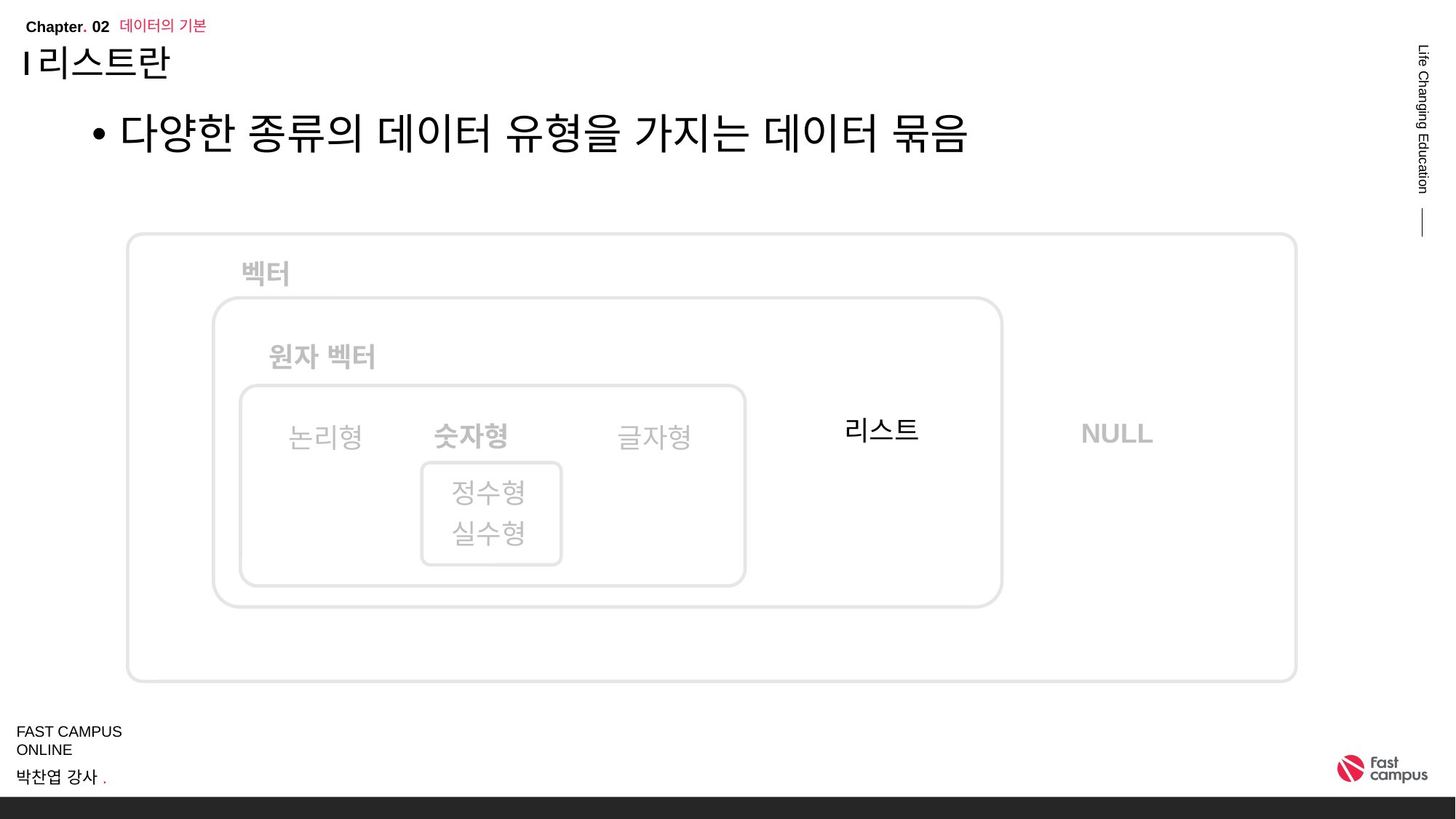

데이터의 기본
02
# 리스트란
다양한 종류의 데이터 유형을 가지는 데이터 묶음

벡터

원자 벡터

리스트
NULL
숫자형
논리형
글자형

정수형
실수형